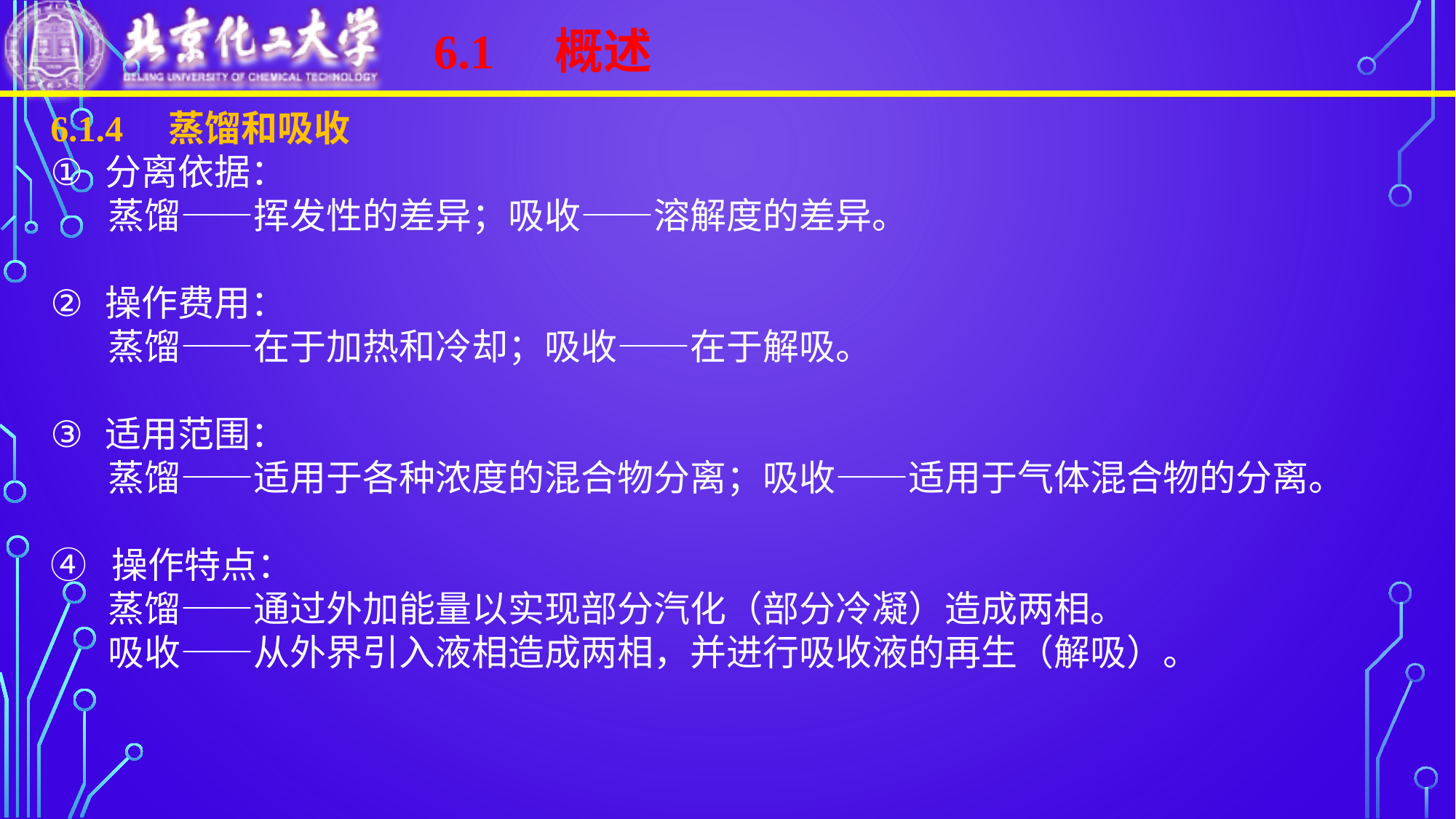

6.1    概述
6.1.4    蒸馏和吸收
分离依据：
      蒸馏——挥发性的差异；吸收——溶解度的差异。

操作费用：
      蒸馏——在于加热和冷却；吸收——在于解吸。

适用范围：
      蒸馏——适用于各种浓度的混合物分离；吸收——适用于气体混合物的分离。

④  操作特点：
      蒸馏——通过外加能量以实现部分汽化（部分冷凝）造成两相。
      吸收——从外界引入液相造成两相，并进行吸收液的再生（解吸）。